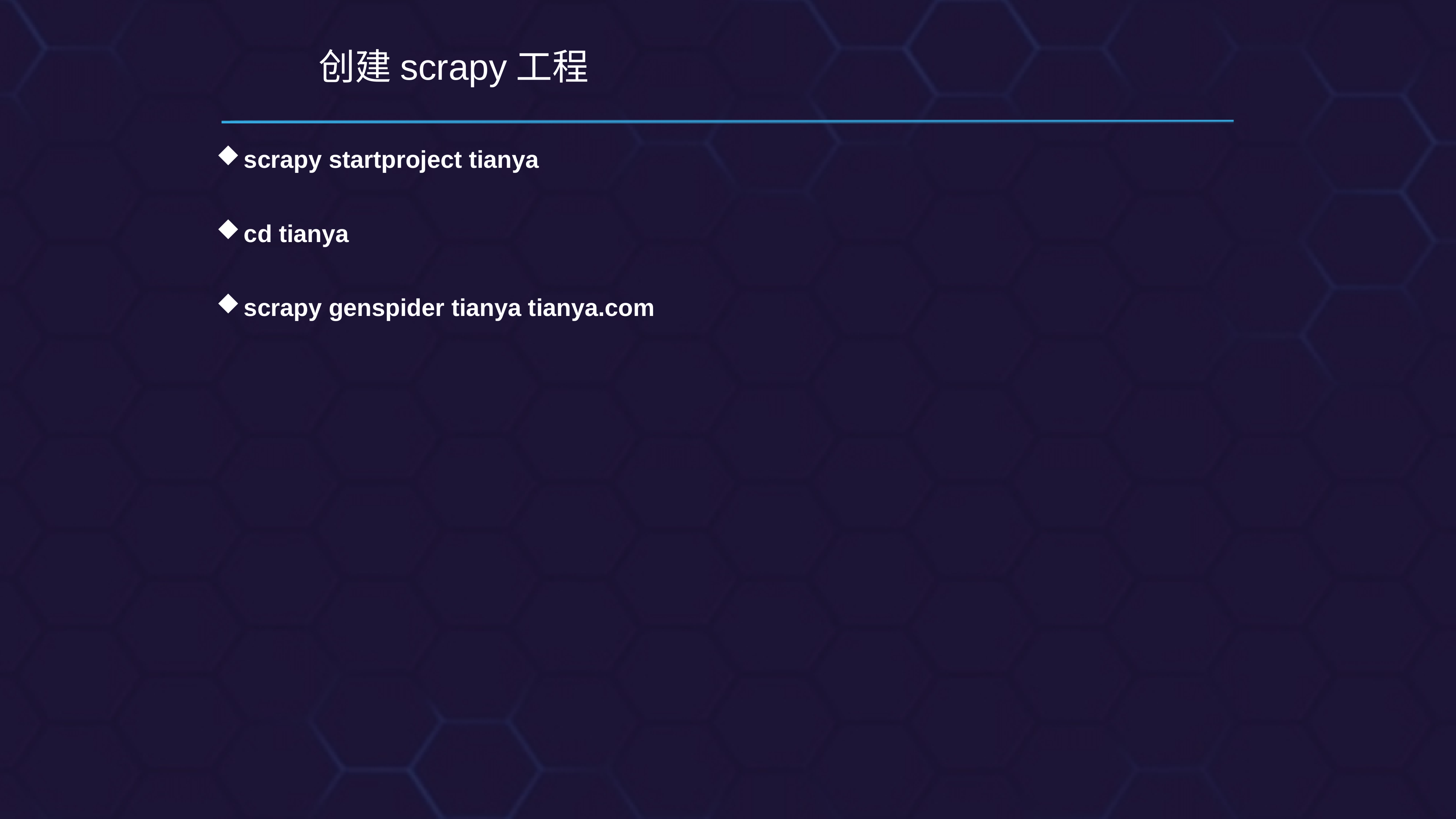

# 创建scrapy工程
scrapy startproject tianya
cd tianya
scrapy genspider tianya tianya.com